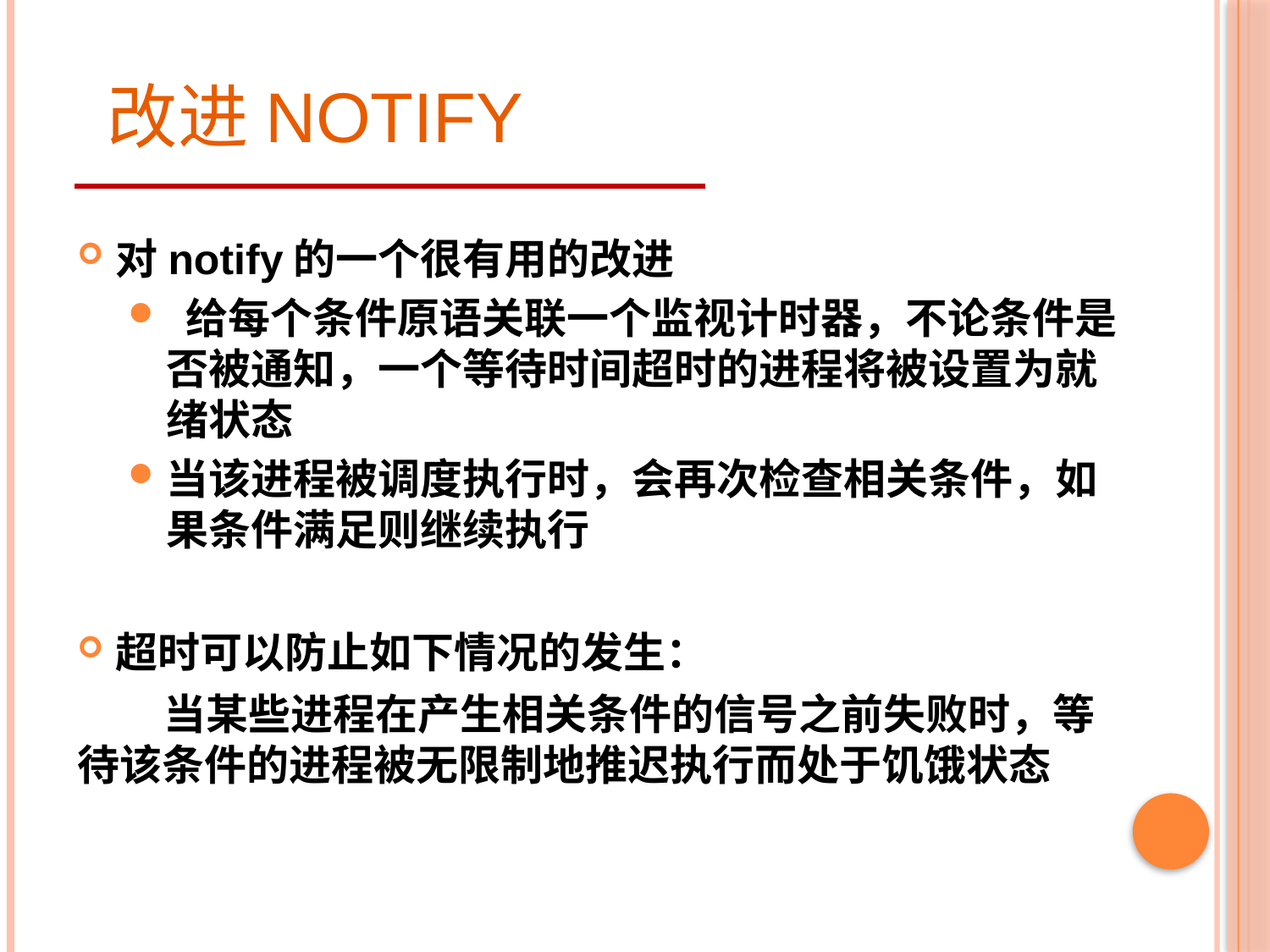

# 改进notify
对notify的一个很有用的改进
 给每个条件原语关联一个监视计时器，不论条件是否被通知，一个等待时间超时的进程将被设置为就绪状态
当该进程被调度执行时，会再次检查相关条件，如果条件满足则继续执行

超时可以防止如下情况的发生：
        当某些进程在产生相关条件的信号之前失败时，等待该条件的进程被无限制地推迟执行而处于饥饿状态